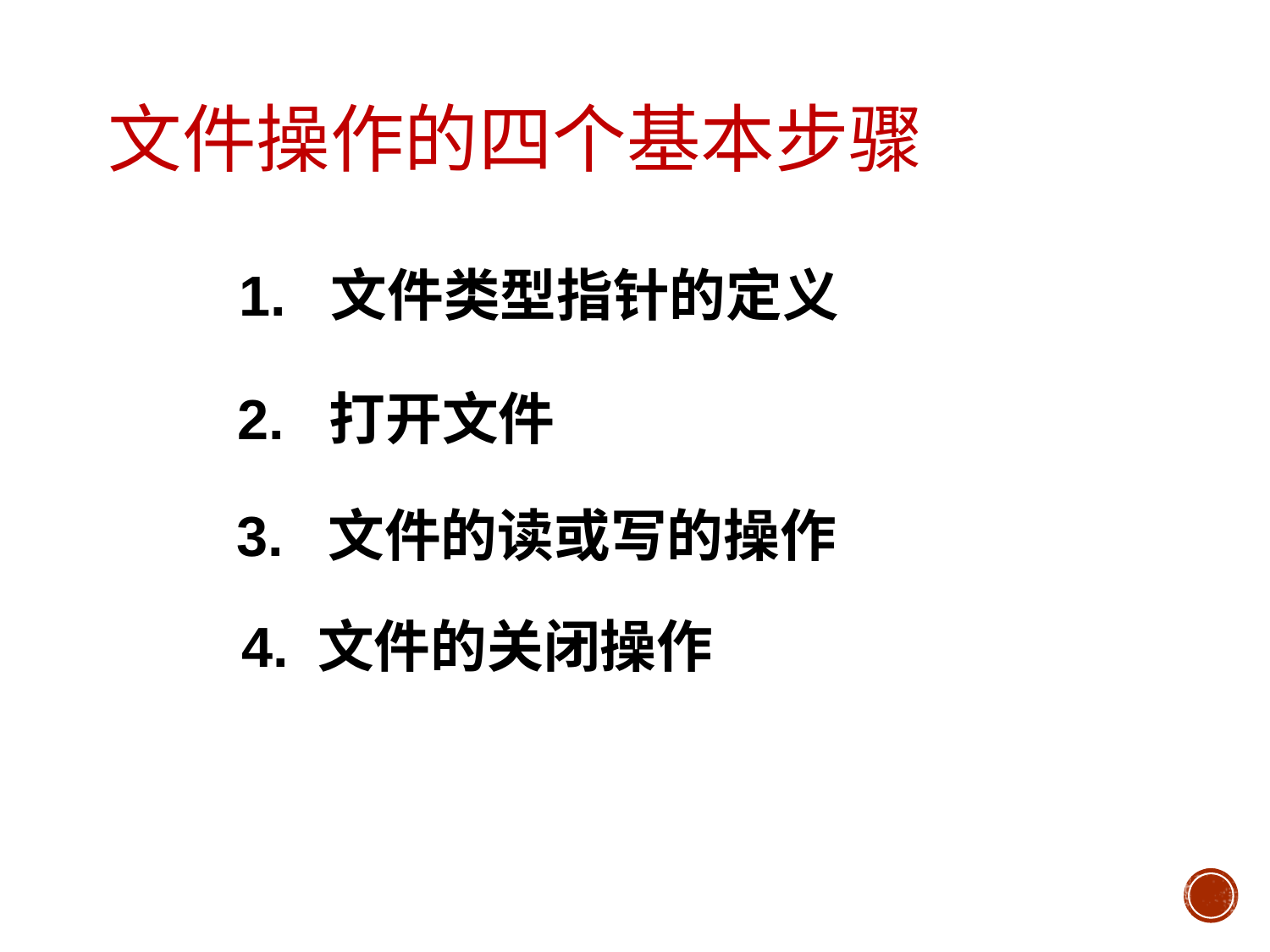

# 文件操作的四个基本步骤
1.  文件类型指针的定义
2.  打开文件
3.  文件的读或写的操作
4. 文件的关闭操作
17